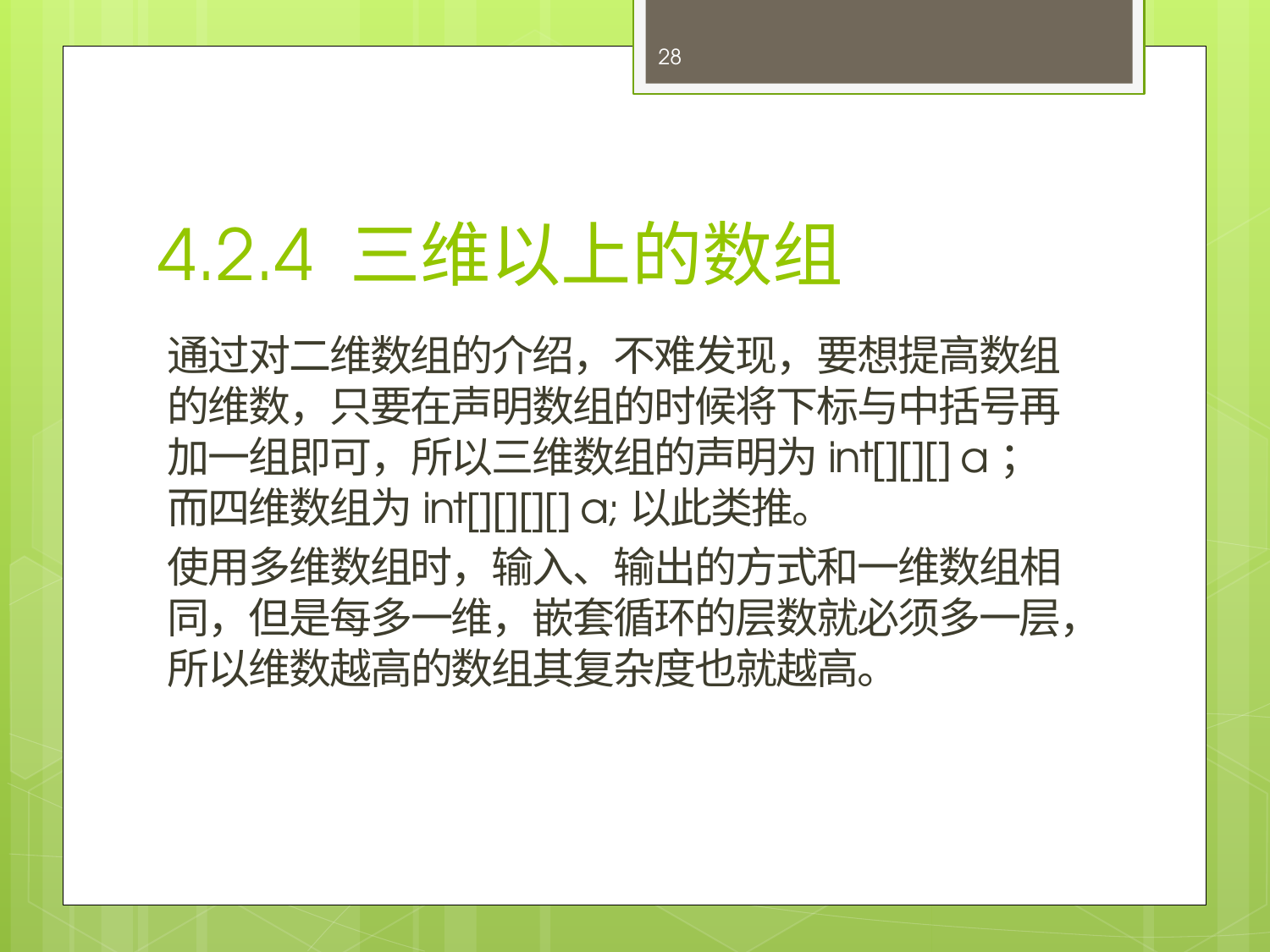

28
# 4.2.4 三维以上的数组
通过对二维数组的介绍，不难发现，要想提高数组的维数，只要在声明数组的时候将下标与中括号再加一组即可，所以三维数组的声明为int[][][] a；而四维数组为int[][][][] a;以此类推。
使用多维数组时，输入、输出的方式和一维数组相同，但是每多一维，嵌套循环的层数就必须多一层，所以维数越高的数组其复杂度也就越高。